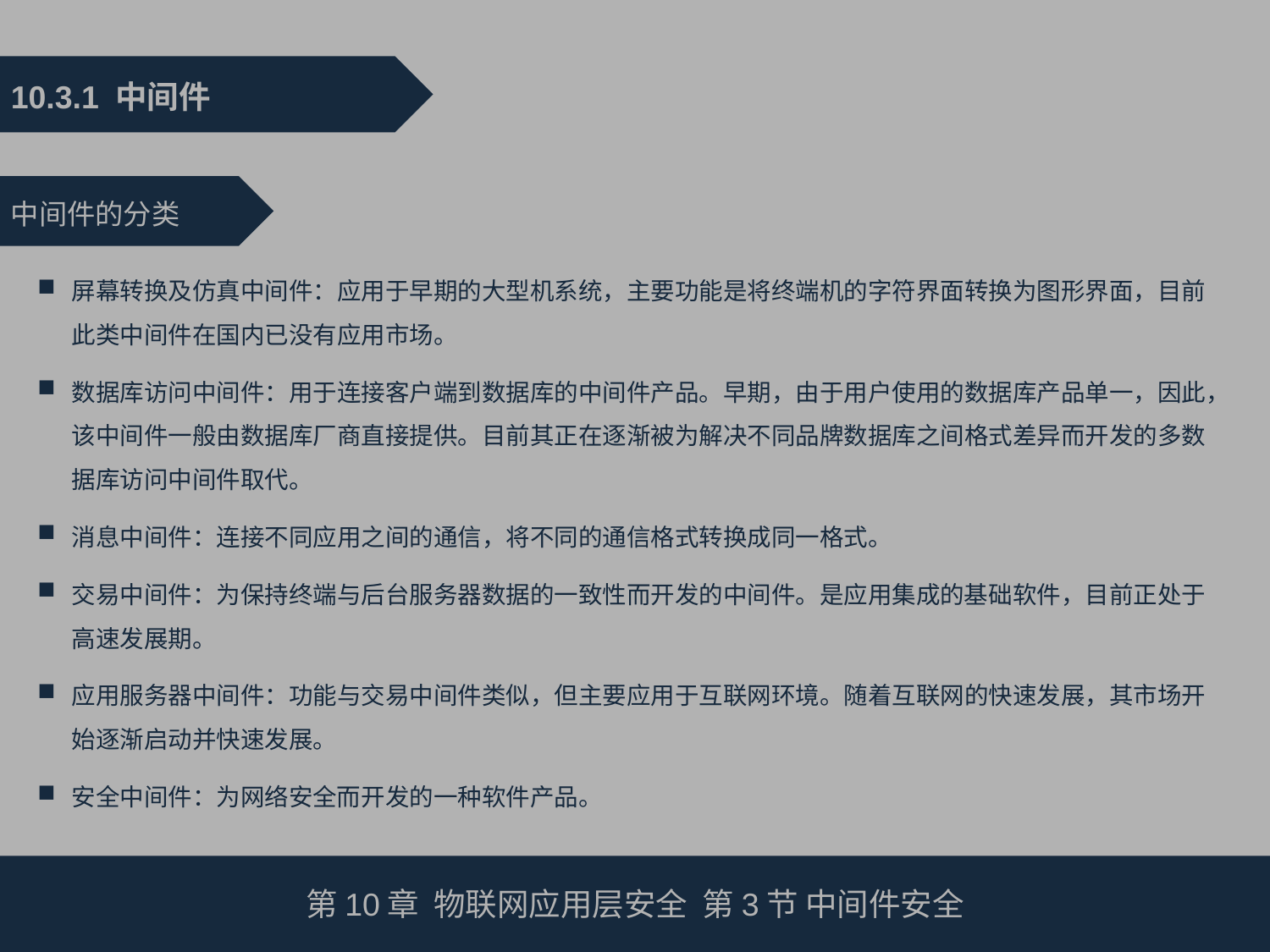

10.3.1 中间件
中间件的分类
屏幕转换及仿真中间件：应用于早期的大型机系统，主要功能是将终端机的字符界面转换为图形界面，目前此类中间件在国内已没有应用市场。
数据库访问中间件：用于连接客户端到数据库的中间件产品。早期，由于用户使用的数据库产品单一，因此，该中间件一般由数据库厂商直接提供。目前其正在逐渐被为解决不同品牌数据库之间格式差异而开发的多数据库访问中间件取代。
消息中间件：连接不同应用之间的通信，将不同的通信格式转换成同一格式。
交易中间件：为保持终端与后台服务器数据的一致性而开发的中间件。是应用集成的基础软件，目前正处于高速发展期。
应用服务器中间件：功能与交易中间件类似，但主要应用于互联网环境。随着互联网的快速发展，其市场开始逐渐启动并快速发展。
安全中间件：为网络安全而开发的一种软件产品。